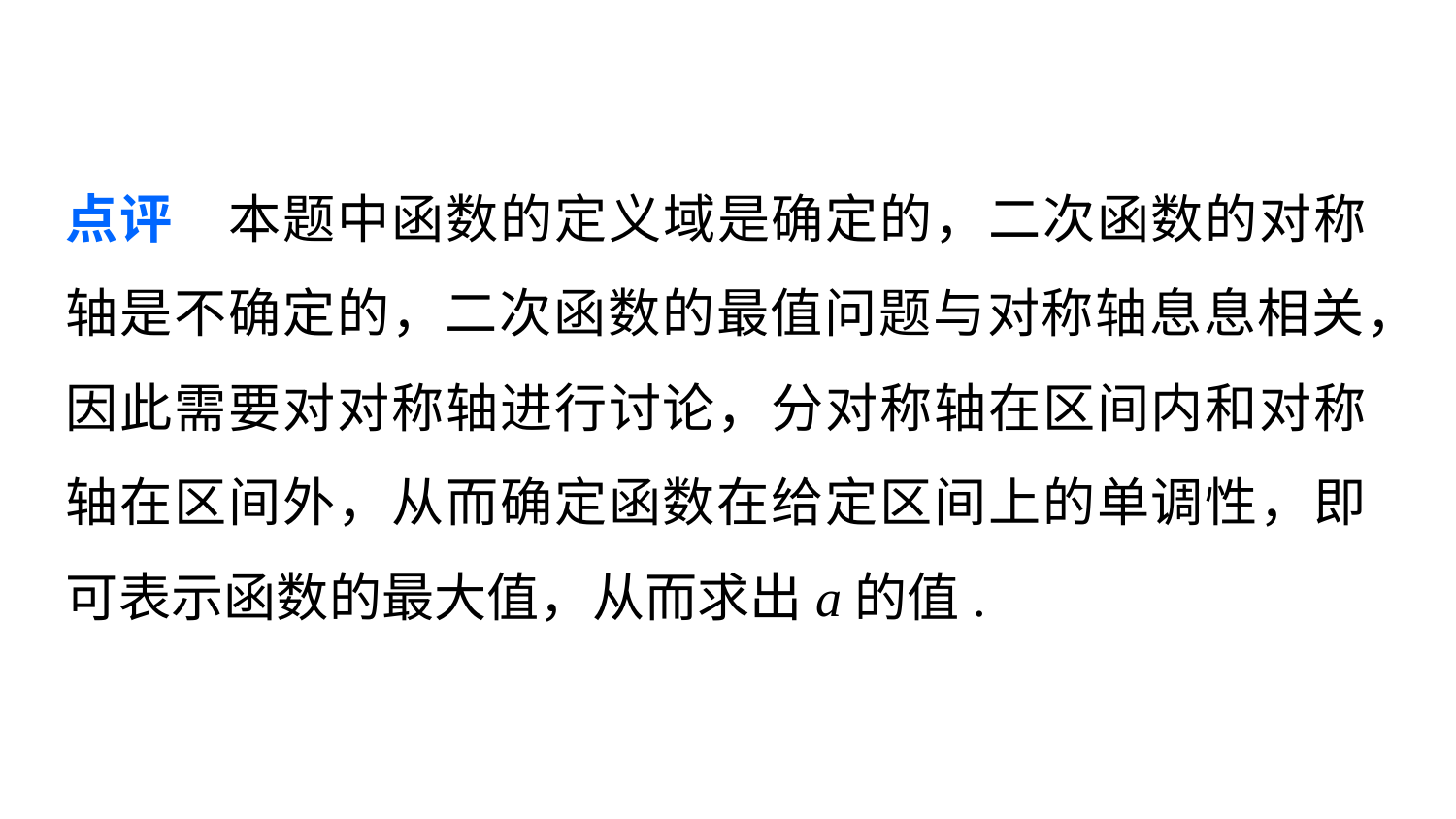

点评　本题中函数的定义域是确定的，二次函数的对称轴是不确定的，二次函数的最值问题与对称轴息息相关，因此需要对对称轴进行讨论，分对称轴在区间内和对称轴在区间外，从而确定函数在给定区间上的单调性，即可表示函数的最大值，从而求出a的值.